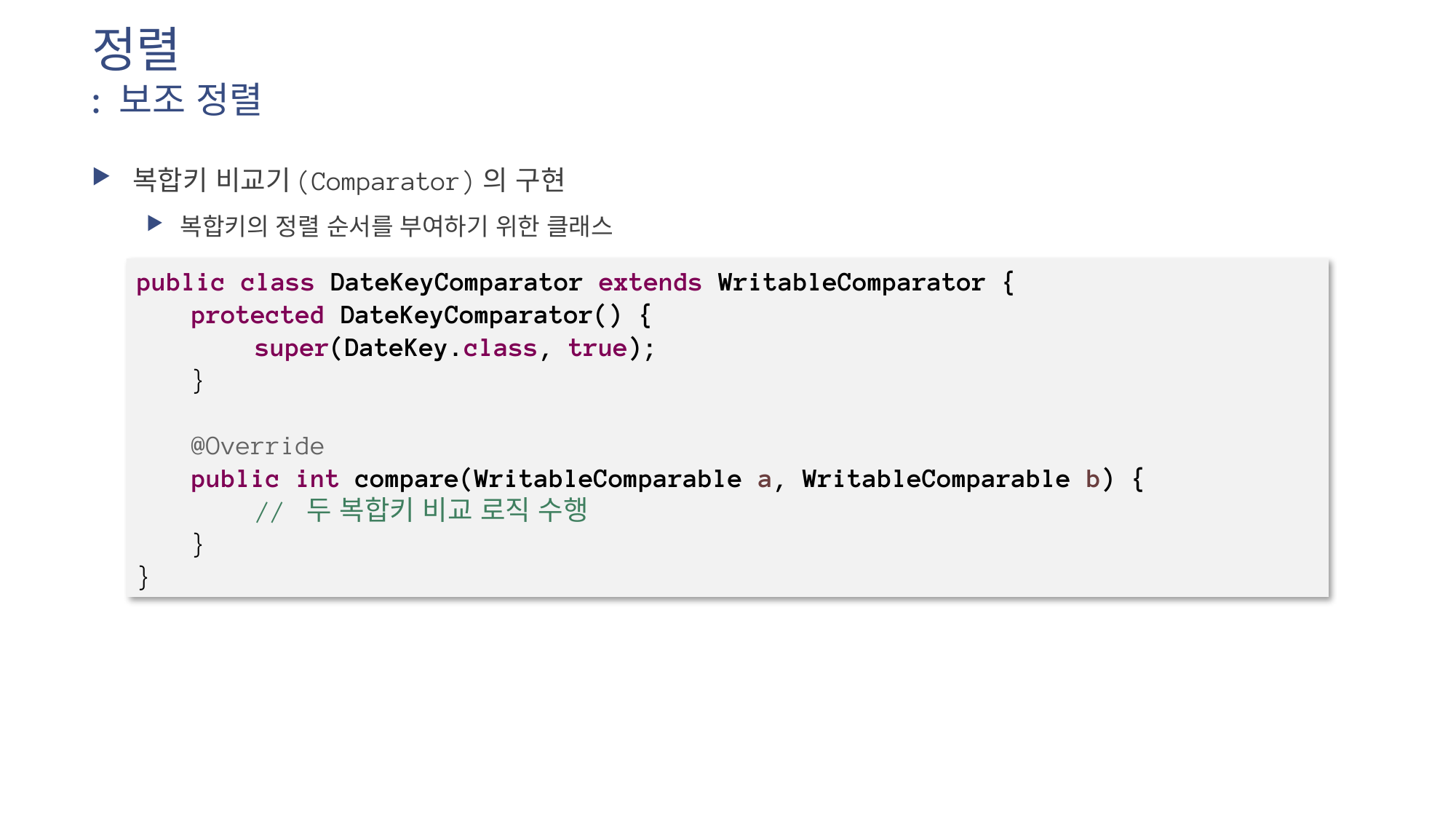

# 정렬 : 보조 정렬
복합키 비교기(Comparator)의 구현
복합키의 정렬 순서를 부여하기 위한 클래스

public class DateKeyComparator extends WritableComparator {
protected DateKeyComparator() {
	  super(DateKey.class, true);
}

@Override
public int compare(WritableComparable a, WritableComparable b) {
	  // 두 복합키 비교 로직 수행
}
}